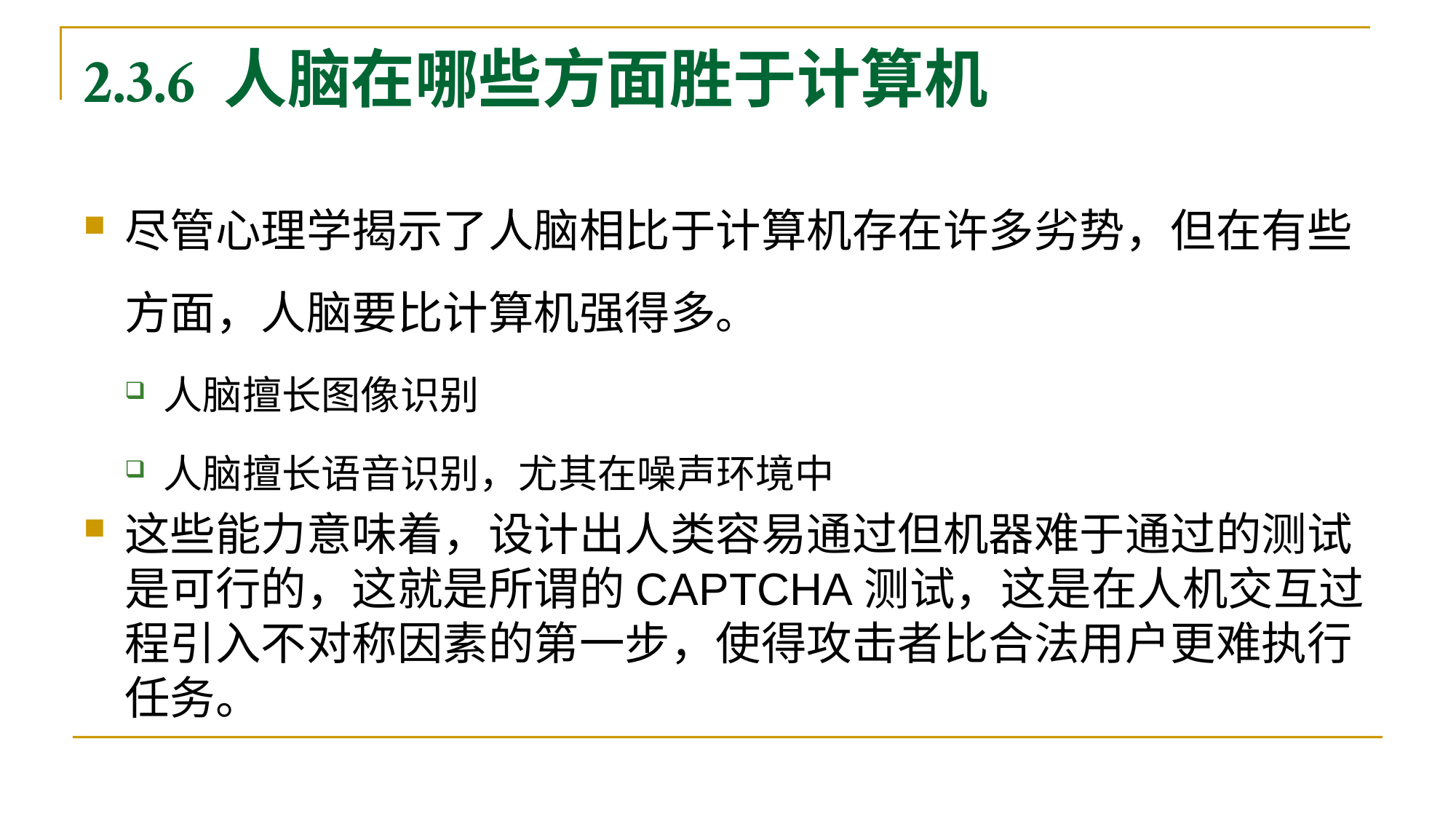

# 2.3.6 人脑在哪些方面胜于计算机
尽管心理学揭示了人脑相比于计算机存在许多劣势，但在有些方面，人脑要比计算机强得多。
人脑擅长图像识别
人脑擅长语音识别，尤其在噪声环境中
这些能力意味着，设计出人类容易通过但机器难于通过的测试是可行的，这就是所谓的CAPTCHA测试，这是在人机交互过程引入不对称因素的第一步，使得攻击者比合法用户更难执行任务。